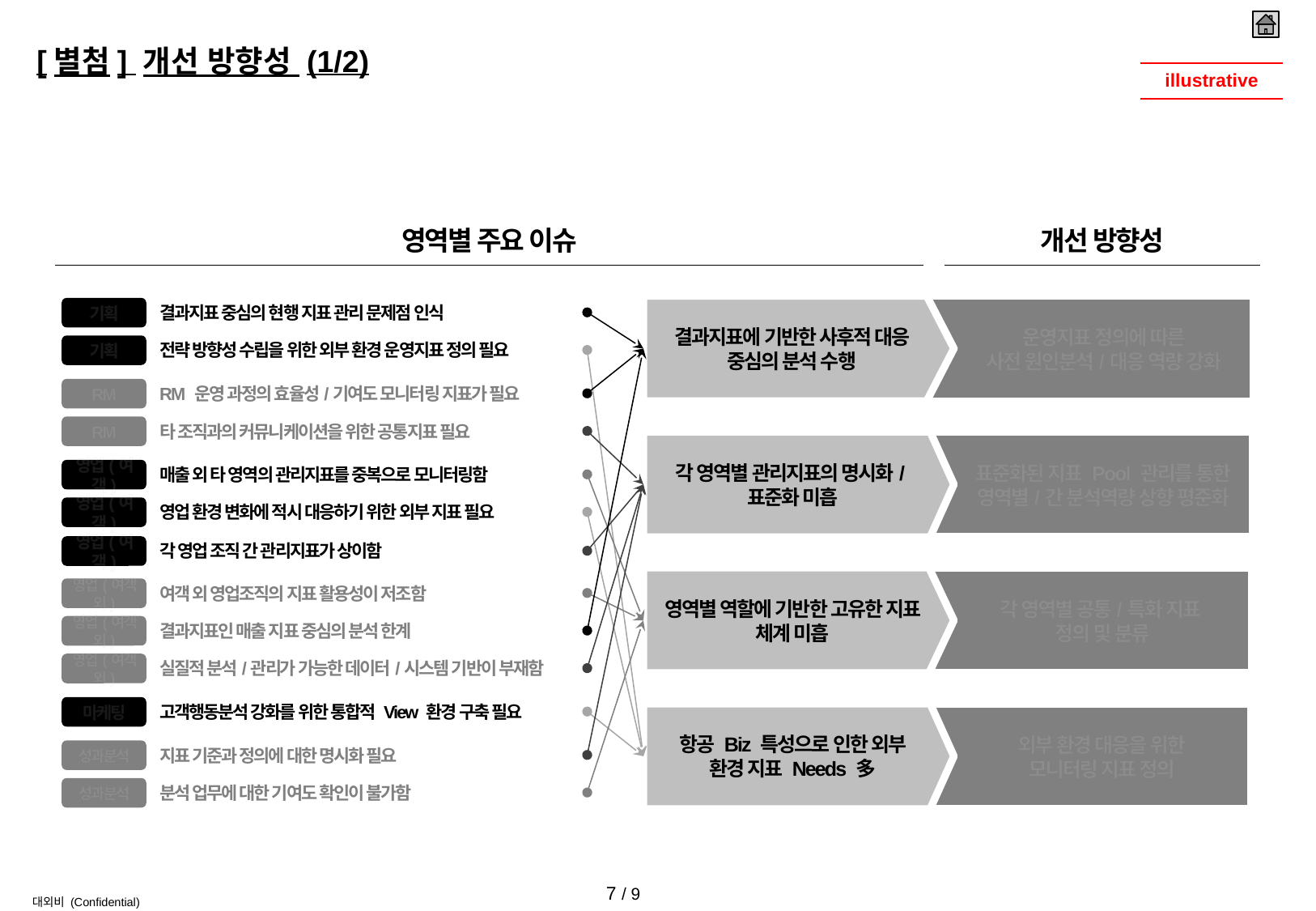

# [별첨] 개선 방향성 (1/2)
| illustrative |
| --- |
영역별 주요 이슈
개선 방향성
결과지표 중심의 현행 지표 관리 문제점 인식
기획
결과지표에 기반한 사후적 대응 중심의 분석 수행
운영지표 정의에 따른
사전 원인분석/대응 역량 강화
전략 방향성 수립을 위한 외부 환경 운영지표 정의 필요
기획
RM 운영 과정의 효율성/기여도 모니터링 지표가 필요
RM
타 조직과의 커뮤니케이션을 위한 공통지표 필요
RM
각 영역별 관리지표의 명시화/표준화 미흡
표준화된 지표 Pool 관리를 통한
영역별/간 분석역량 상향 평준화
매출 외 타 영역의 관리지표를 중복으로 모니터링함
영업(여객)
영업 환경 변화에 적시 대응하기 위한 외부 지표 필요
영업(여객)
각 영업 조직 간 관리지표가 상이함
영업(여객)
영역별 역할에 기반한 고유한 지표 체계 미흡
각 영역별 공통/특화 지표
정의 및 분류
여객 외 영업조직의 지표 활용성이 저조함
영업(여객 외)
결과지표인 매출 지표 중심의 분석 한계
영업(여객 외)
실질적 분석/관리가 가능한 데이터/시스템 기반이 부재함
영업(여객 외)
고객행동분석 강화를 위한 통합적 View 환경 구축 필요
마케팅
항공 Biz 특성으로 인한 외부 환경 지표 Needs 多
외부 환경 대응을 위한
모니터링 지표 정의
지표 기준과 정의에 대한 명시화 필요
성과분석
분석 업무에 대한 기여도 확인이 불가함
성과분석